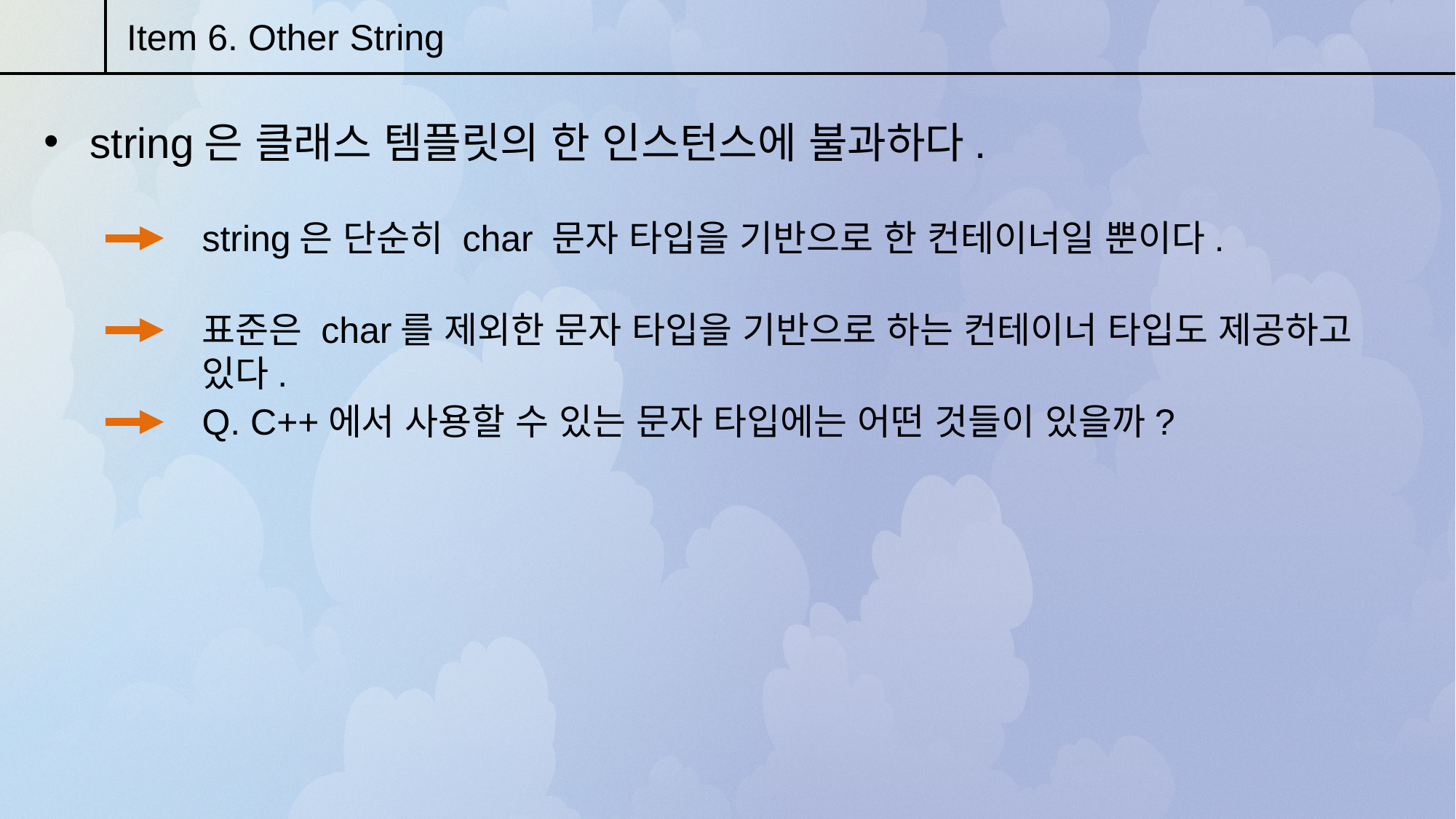

Item 6. Other String
 string은 클래스 템플릿의 한 인스턴스에 불과하다.
string은 단순히 char 문자 타입을 기반으로 한 컨테이너일 뿐이다.
표준은 char를 제외한 문자 타입을 기반으로 하는 컨테이너 타입도 제공하고 있다.
Q. C++에서 사용할 수 있는 문자 타입에는 어떤 것들이 있을까?